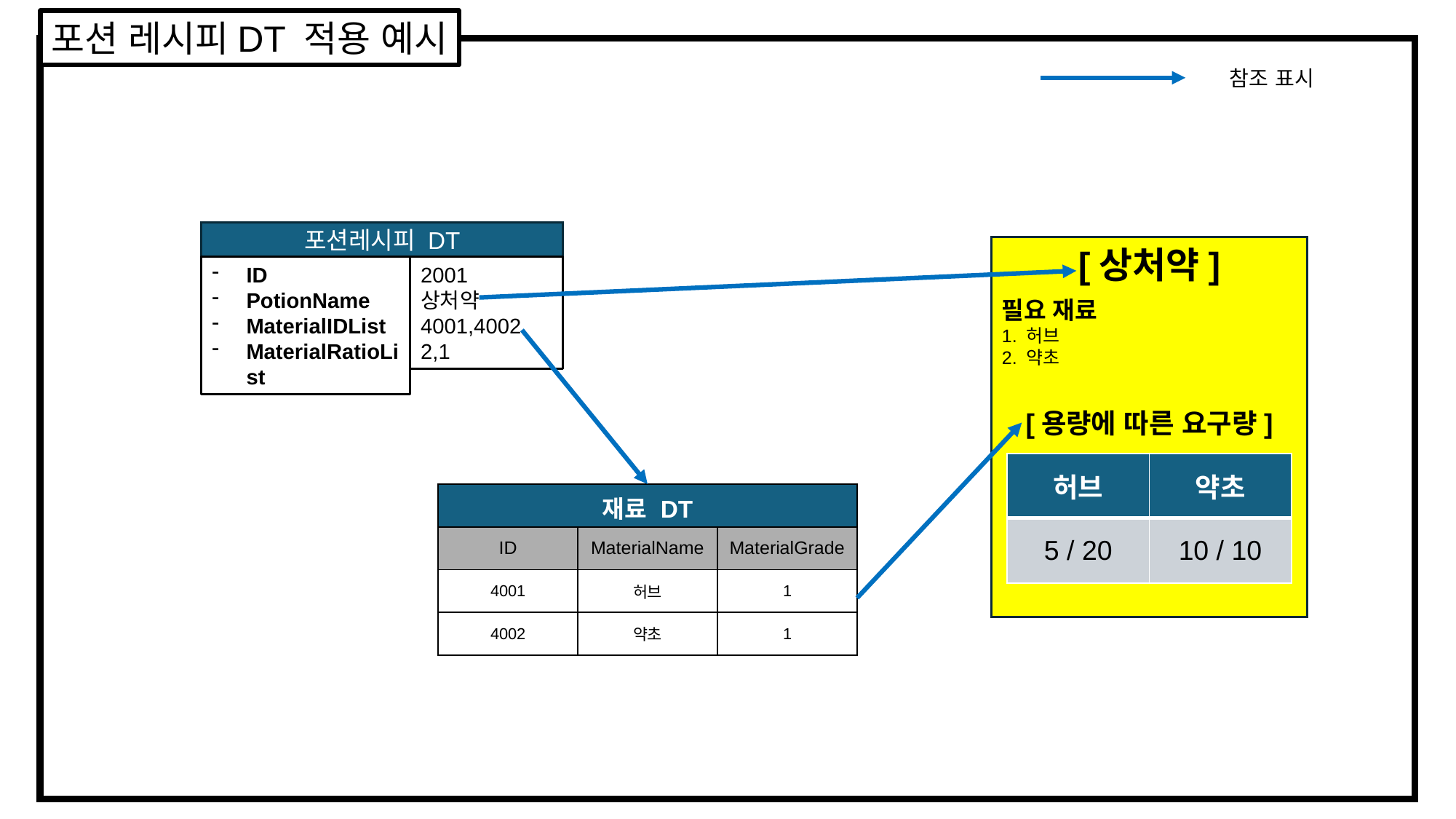

포션 레시피DT 적용 예시

참조 표시
포션레시피 DT
ID
PotionName
MaterialIDList
MaterialRatioList
2001
상처약
4001,4002
2,1
[상처약]

필요 재료
1. 허브
2. 약초
[용량에 따른 요구량]
| 허브 | 약초 |
| --- | --- |
| 5 / 20 | 10 / 10 |
| 재료 DT |  |  |
| --- | --- | --- |
| ID | MaterialName | MaterialGrade |
| 4001 | 허브 | 1 |
| 4002 | 약초 | 1 |